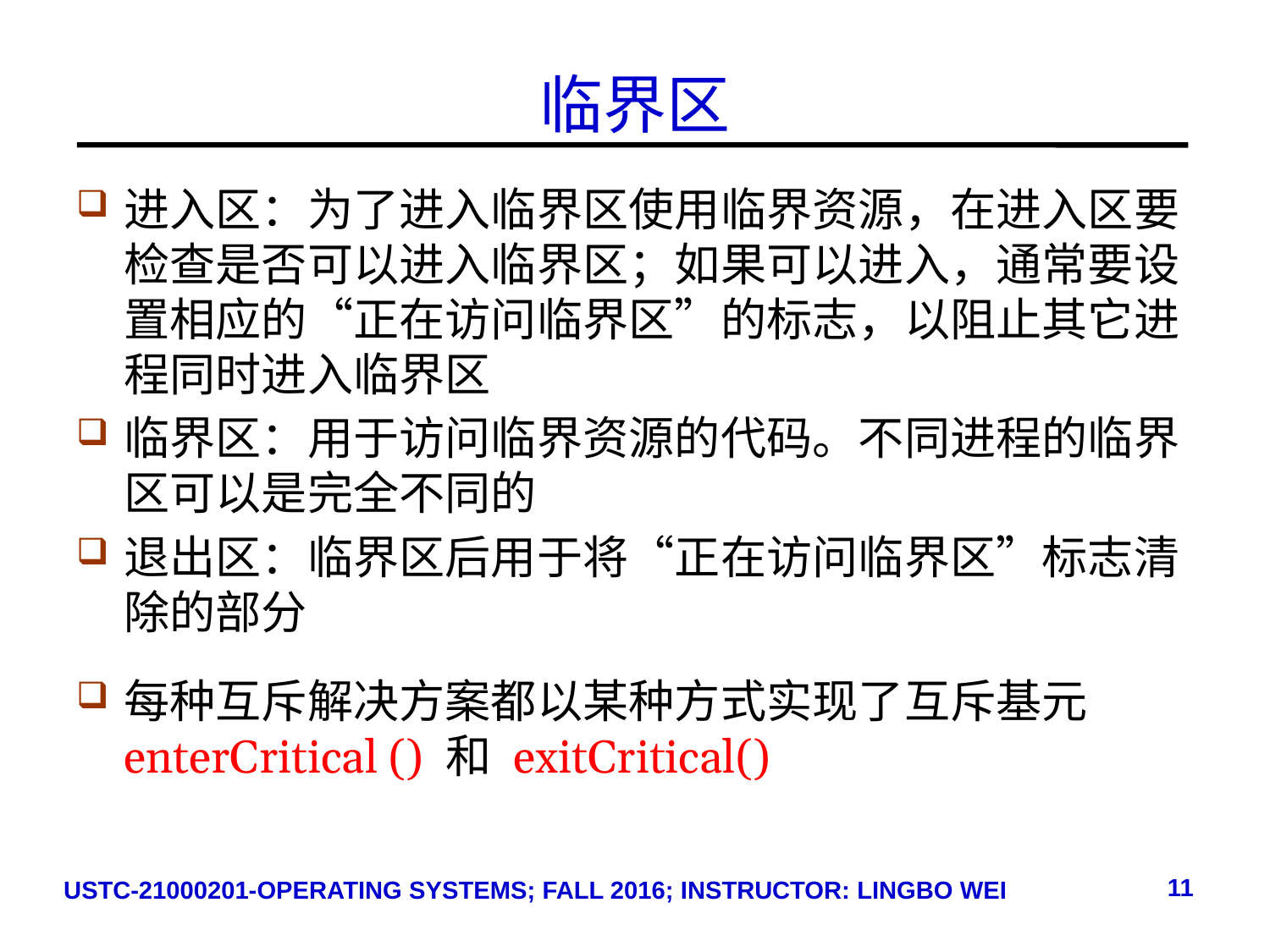

# 临界区
进入区：为了进入临界区使用临界资源，在进入区要检查是否可以进入临界区；如果可以进入，通常要设置相应的“正在访问临界区”的标志，以阻止其它进程同时进入临界区
临界区：用于访问临界资源的代码。不同进程的临界区可以是完全不同的
退出区：临界区后用于将“正在访问临界区”标志清除的部分

每种互斥解决方案都以某种方式实现了互斥基元enterCritical () 和 exitCritical()
11
USTC-21000201-OPERATING SYSTEMS; FALL 2016; INSTRUCTOR: LINGBO WEI